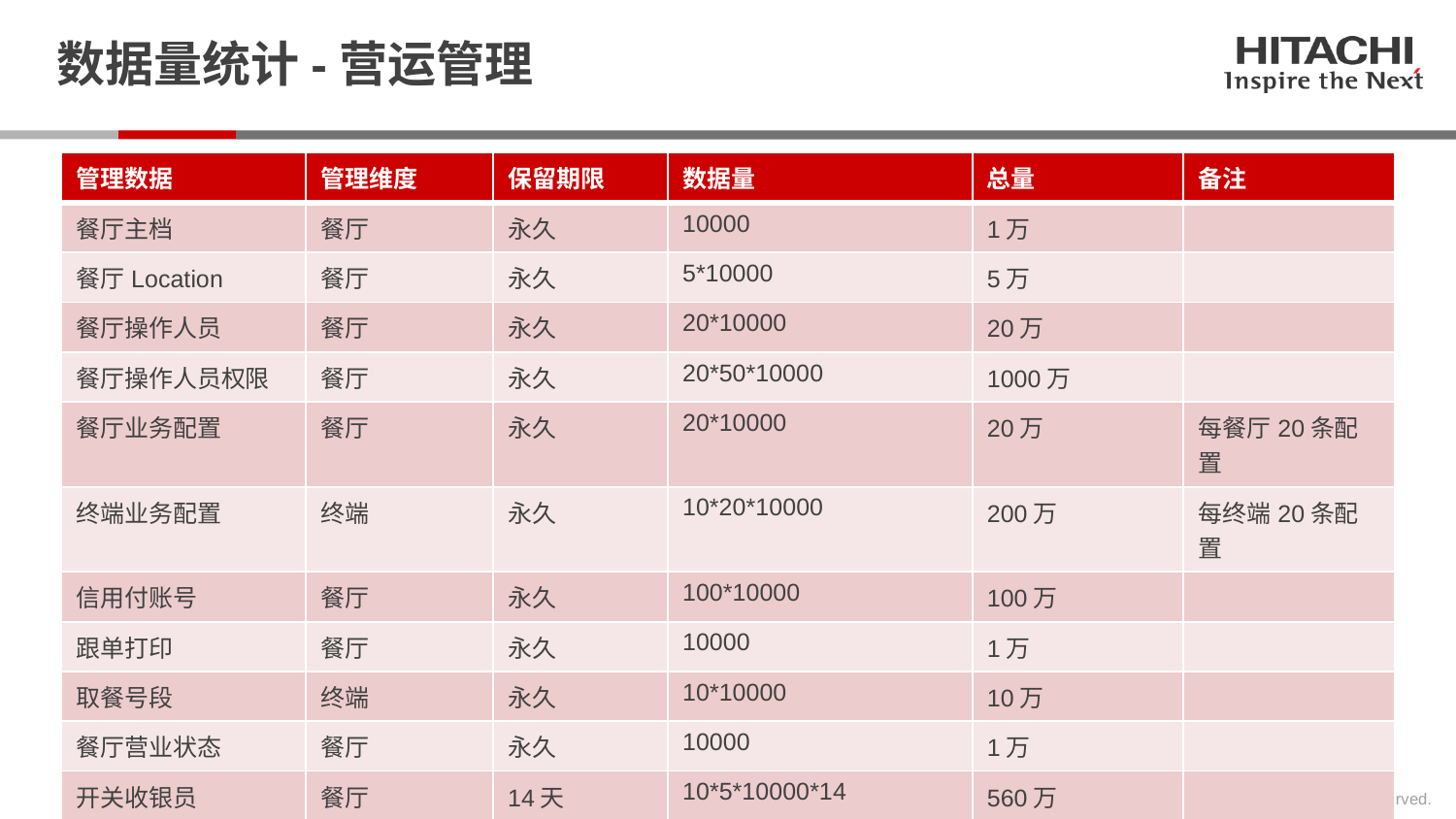

# 数据量统计-营运管理
| 管理数据 | 管理维度 | 保留期限 | 数据量 | 总量 | 备注 |
| --- | --- | --- | --- | --- | --- |
| 餐厅主档 | 餐厅 | 永久 | 10000 | 1万 |  |
| 餐厅Location | 餐厅 | 永久 | 5\*10000 | 5万 |  |
| 餐厅操作人员 | 餐厅 | 永久 | 20\*10000 | 20万 |  |
| 餐厅操作人员权限 | 餐厅 | 永久 | 20\*50\*10000 | 1000万 |  |
| 餐厅业务配置 | 餐厅 | 永久 | 20\*10000 | 20万 | 每餐厅20条配置 |
| 终端业务配置 | 终端 | 永久 | 10\*20\*10000 | 200万 | 每终端20条配置 |
| 信用付账号 | 餐厅 | 永久 | 100\*10000 | 100万 |  |
| 跟单打印 | 餐厅 | 永久 | 10000 | 1万 |  |
| 取餐号段 | 终端 | 永久 | 10\*10000 | 10万 |  |
| 餐厅营业状态 | 餐厅 | 永久 | 10000 | 1万 |  |
| 开关收银员 | 餐厅 | 14天 | 10\*5\*10000\*14 | 560万 |  |
| 产品估清 | 餐厅 | 每天 | 100\*10000 | 100万 |  |
| 终端当前数据版本 | 终端 | 永久 | 10\*10000\*20 | 200万 |  |
| 终端版本日志 | 终端 | 14天 | 10\*10000\*20\*5\*14 | 1.4亿 | 每天签到5次 |